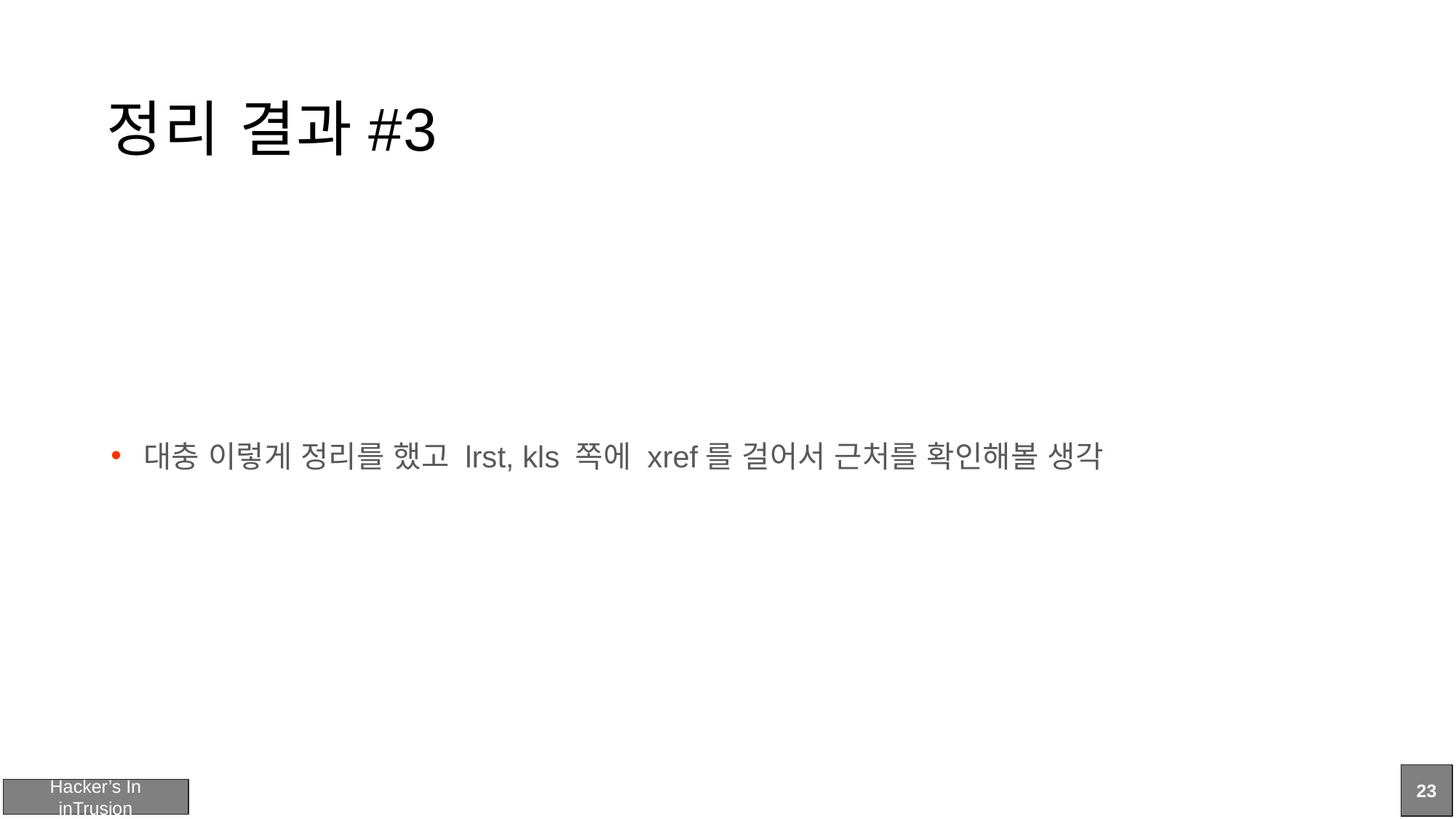

# 정리 결과#3
대충 이렇게 정리를 했고 lrst, kls 쪽에 xref를 걸어서 근처를 확인해볼 생각
23
Hacker’s In inTrusion